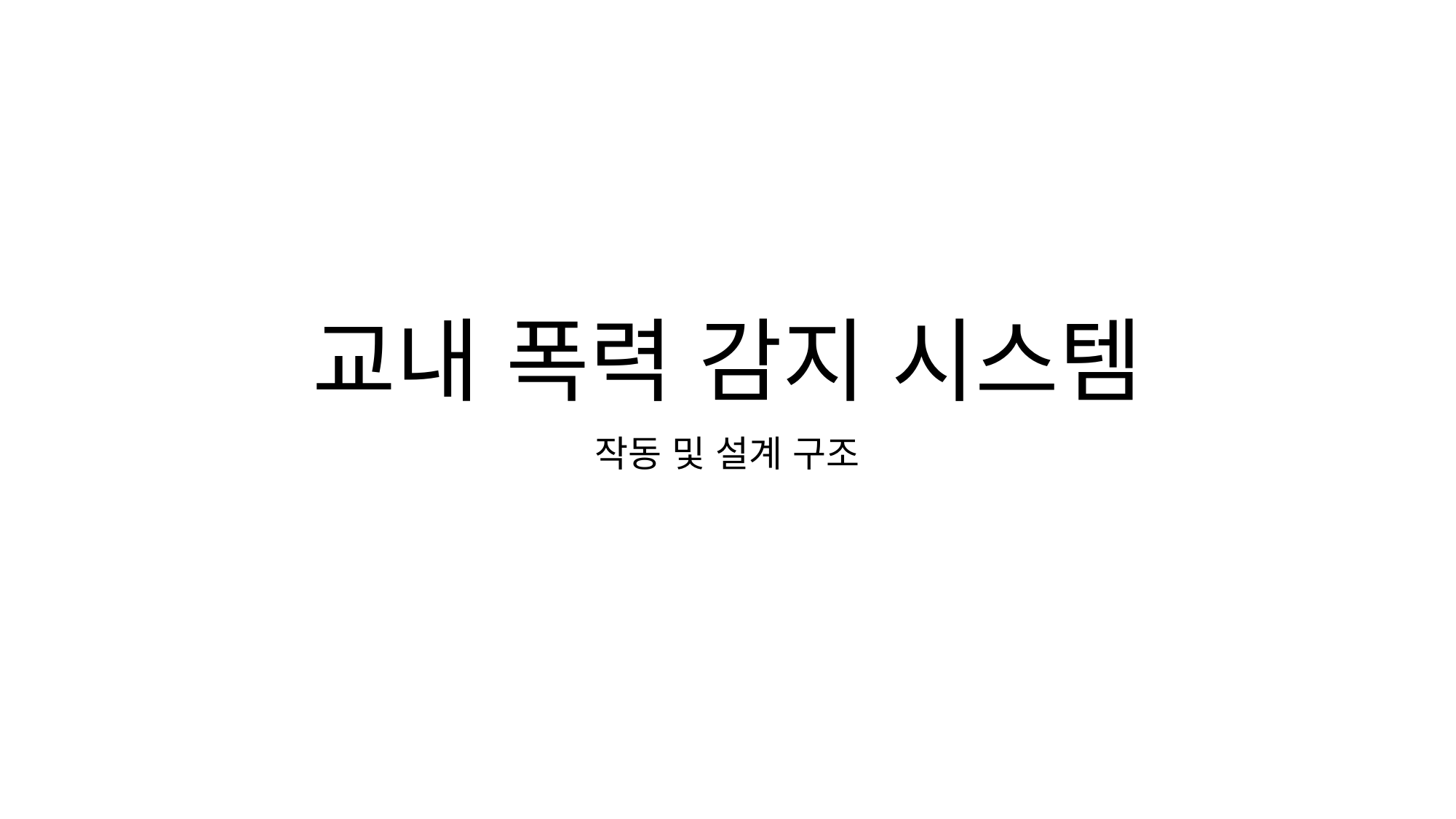

# 교내 폭력 감지 시스템
작동 및 설계 구조